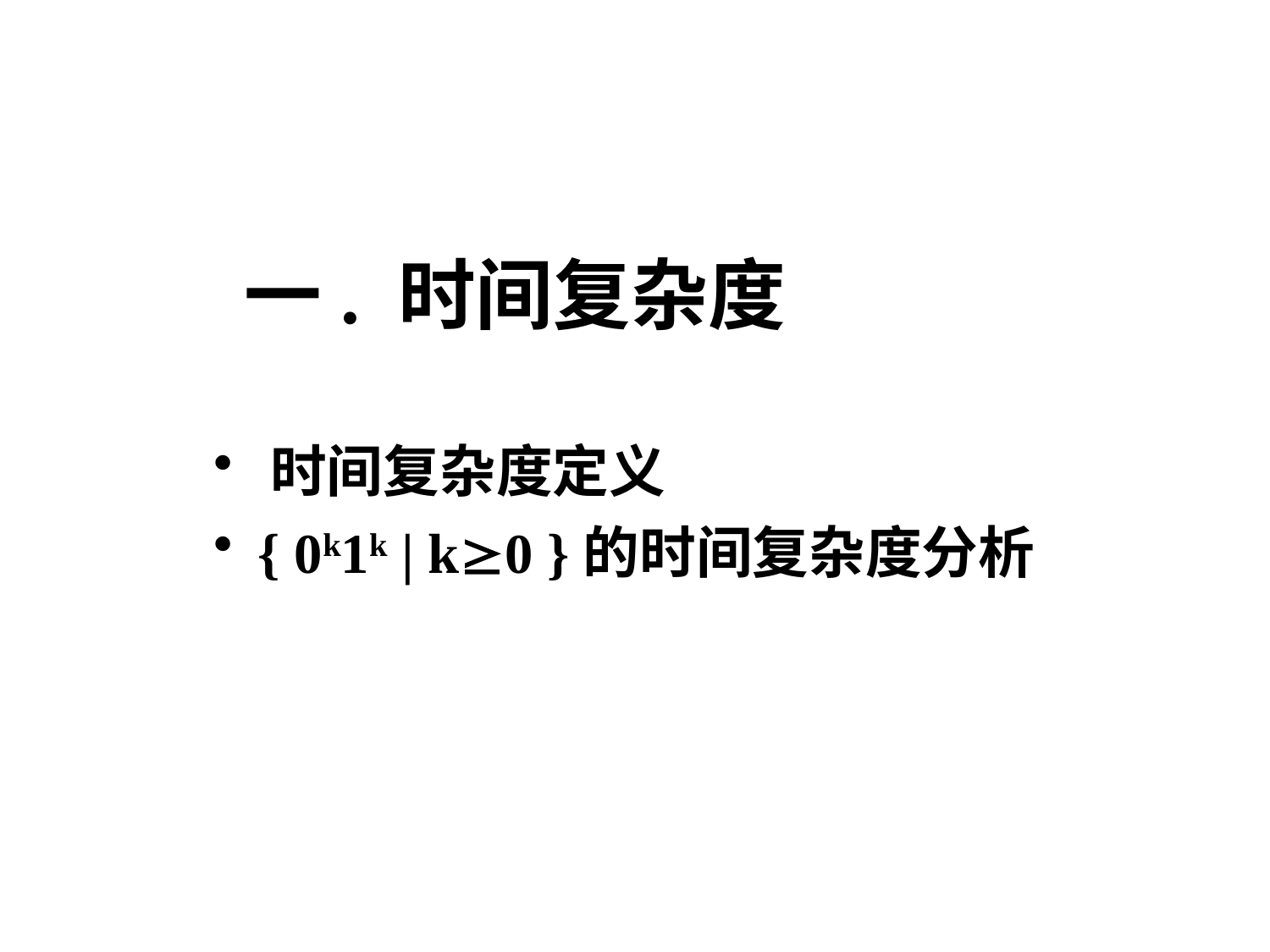

一. 时间复杂度
 时间复杂度定义
 { 0k1k | k≥0 }的时间复杂度分析